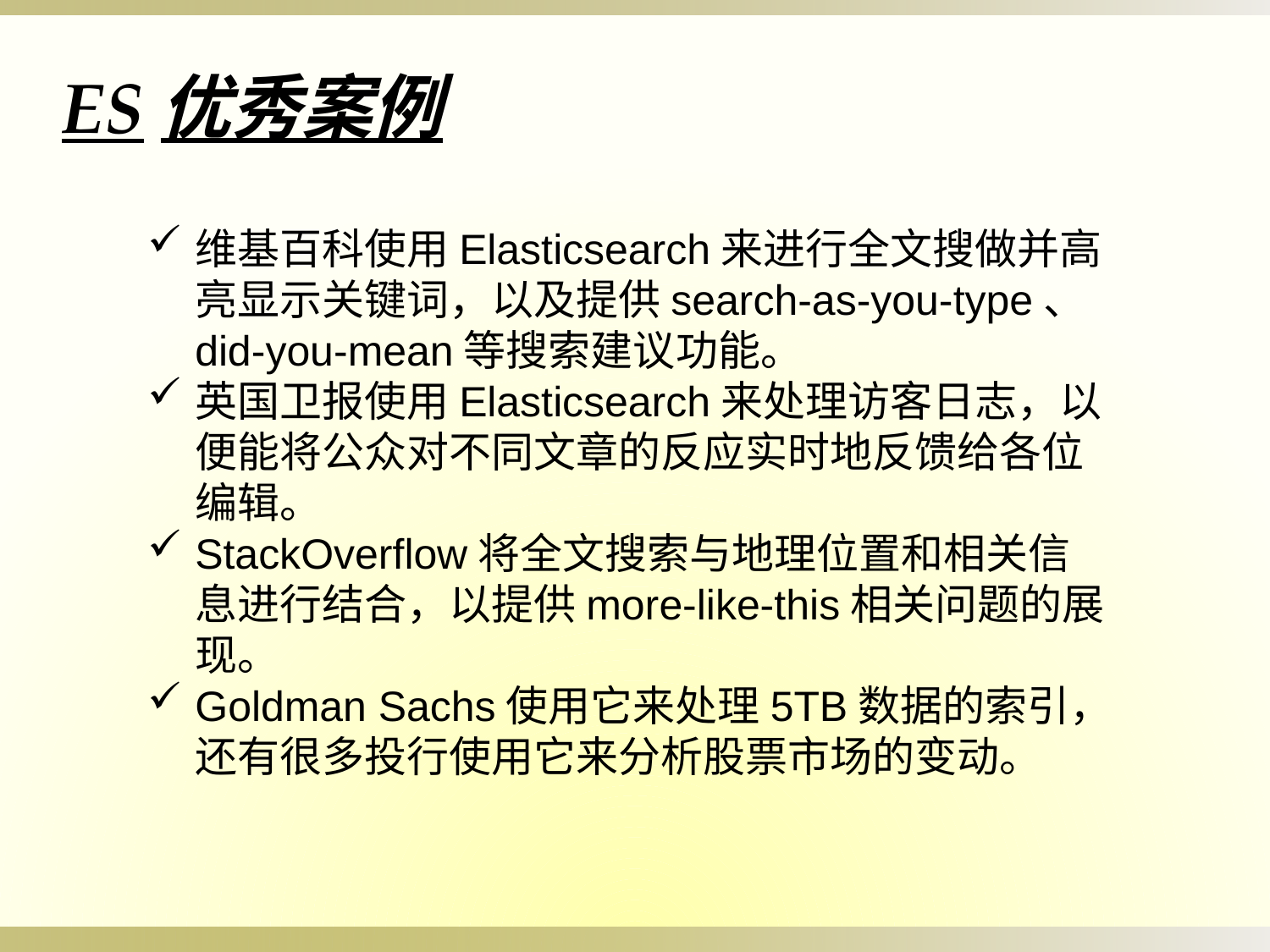

ES优秀案例
维基百科使用Elasticsearch来进行全文搜做并高亮显示关键词，以及提供search-as-you-type、did-you-mean等搜索建议功能。
英国卫报使用Elasticsearch来处理访客日志，以便能将公众对不同文章的反应实时地反馈给各位编辑。
StackOverflow将全文搜索与地理位置和相关信息进行结合，以提供more-like-this相关问题的展现。
Goldman Sachs使用它来处理5TB数据的索引，还有很多投行使用它来分析股票市场的变动。